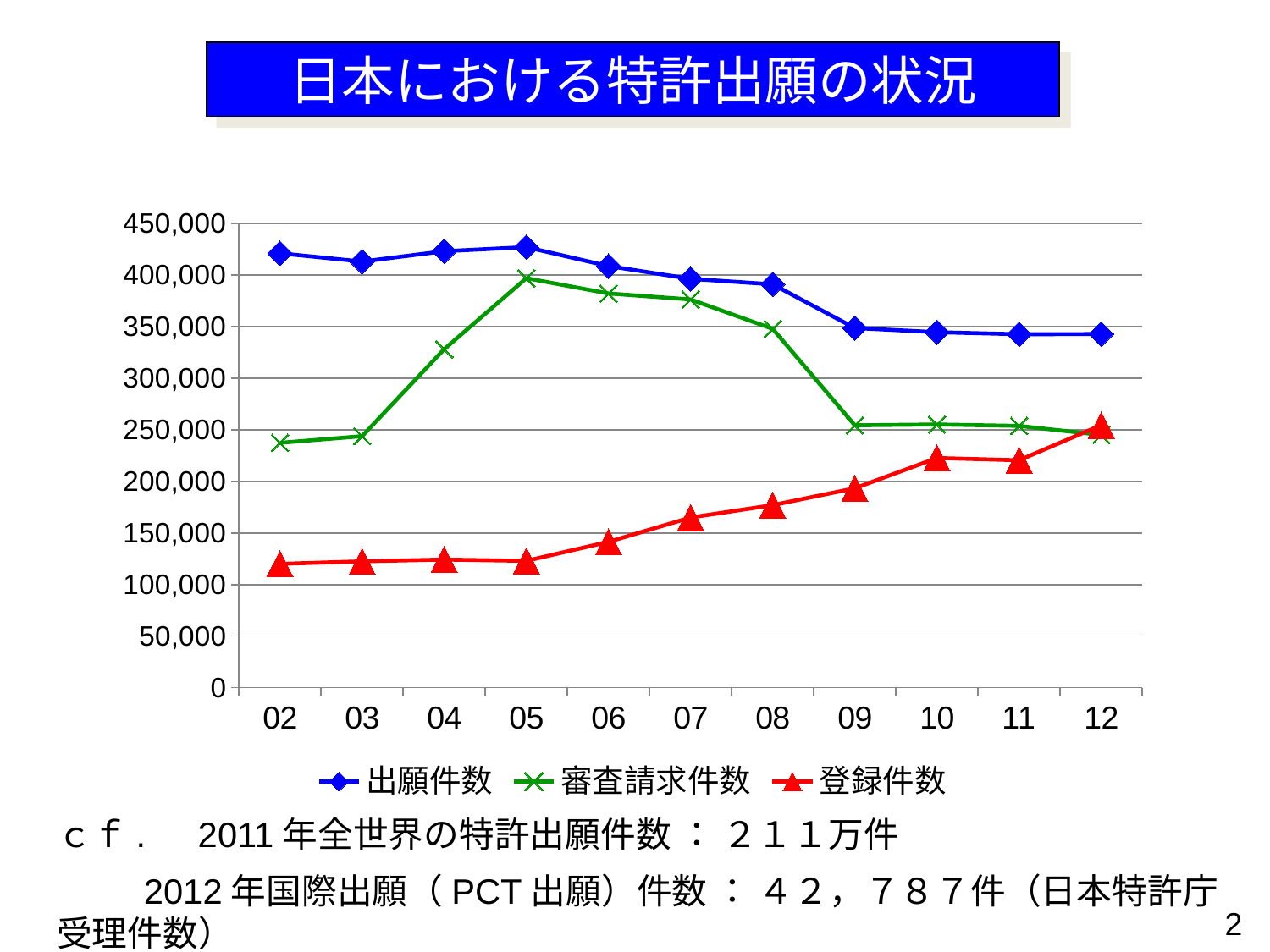

日本における特許出願の状況

### Chart

| Category | 出願件数 | 審査請求件数 | 登録件数 |
|---|---|---|---|
| 02 | 421044.0 | 237345.0 | 120018.0 |
| 03 | 413092.0 | 243836.0 | 122511.0 |
| 04 | 423081.0 | 328105.0 | 124192.0 |
| 05 | 427078.0 | 396933.0 | 122944.0 |
| 06 | 408674.0 | 382116.0 | 141399.0 |
| 07 | 396291.0 | 376310.0 | 164954.0 |
| 08 | 391002.0 | 347836.0 | 176950.0 |
| 09 | 348596.0 | 254368.0 | 193349.0 |
| 10 | 344598.0 | 255192.0 | 222693.0 |
| 11 | 342610.0 | 253754.0 | 220495.0 |
| 12 | 342796.0 | 245004.0 | 254502.0 |
ｃｆ.　2011年全世界の特許出願件数 ： ２１１万件
　　 2012年国際出願（PCT出願）件数 ： ４２，７８７件（日本特許庁受理件数）
2